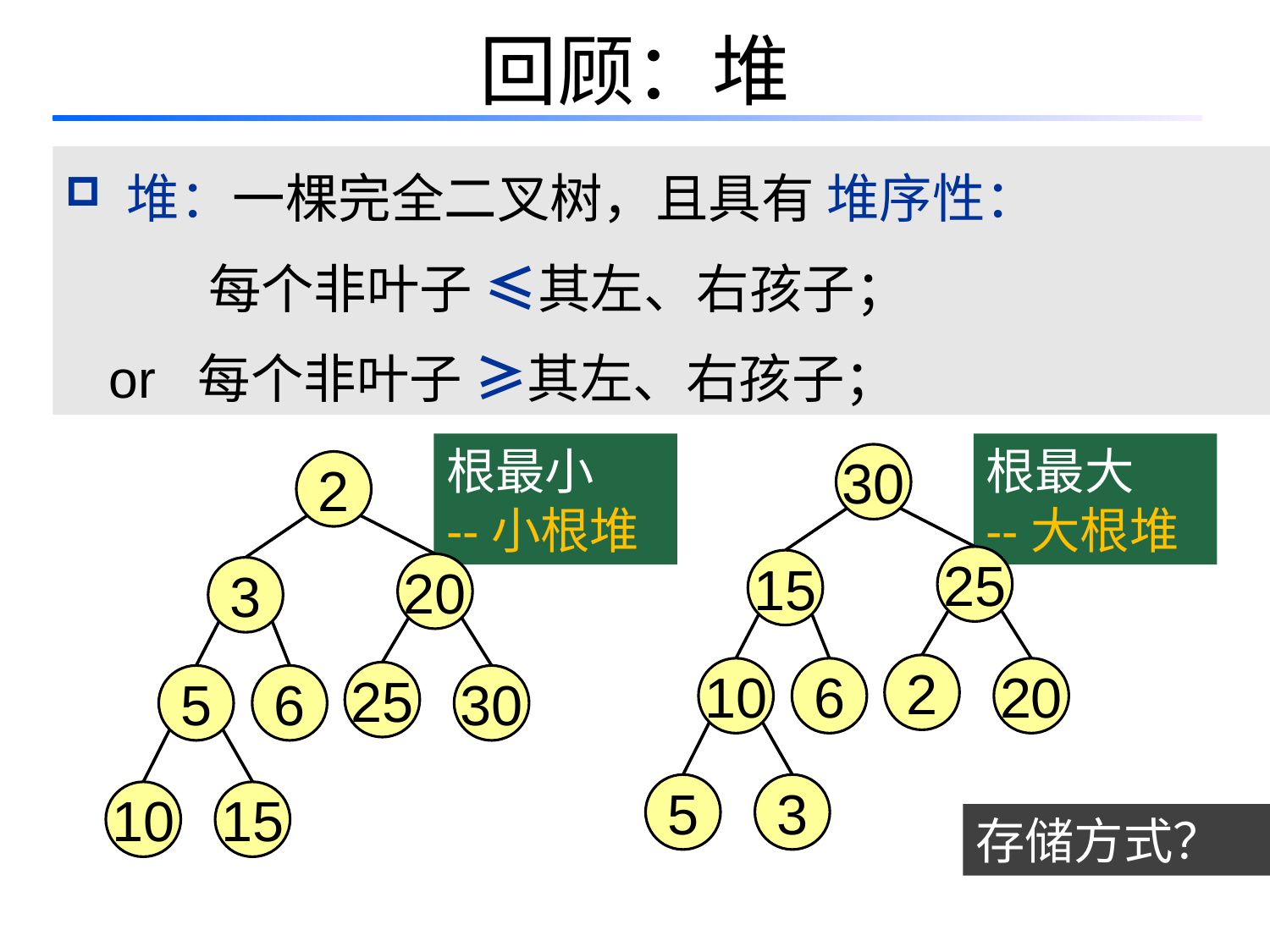

# 回顾：堆

 堆：一棵完全二叉树，且具有 堆序性：
           每个非叶子 ≤其左、右孩子；
   or  每个非叶子 ≥其左、右孩子；
根最小
--小根堆
根最大
--大根堆
30
2
25
15
20
3
2
10
6
20
25
5
6
30
5
3
10
15
存储方式？